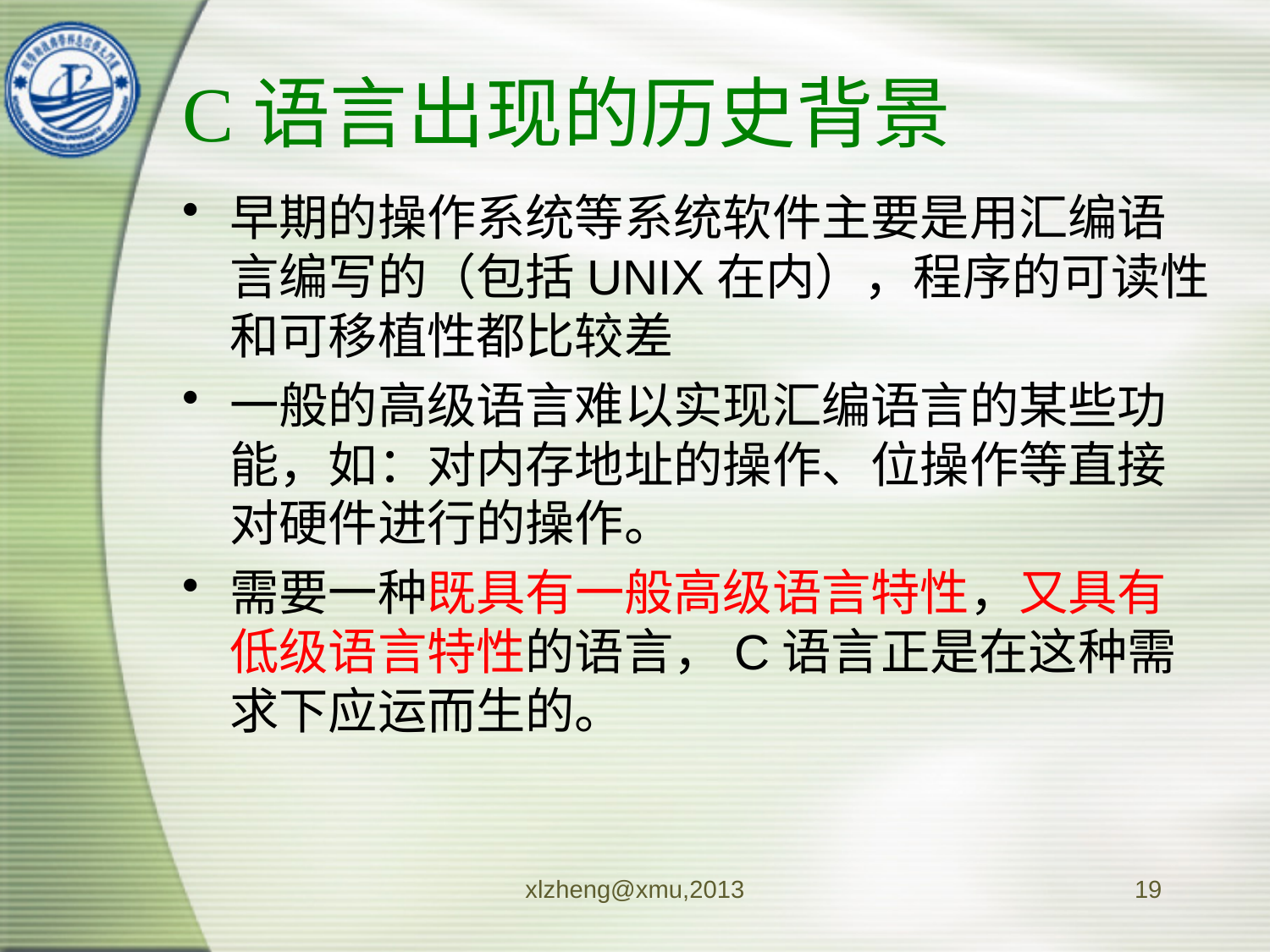

# C语言出现的历史背景
早期的操作系统等系统软件主要是用汇编语言编写的（包括UNIX在内），程序的可读性和可移植性都比较差
一般的高级语言难以实现汇编语言的某些功能，如：对内存地址的操作、位操作等直接对硬件进行的操作。
需要一种既具有一般高级语言特性，又具有低级语言特性的语言，C语言正是在这种需求下应运而生的。
xlzheng@xmu,2013
19